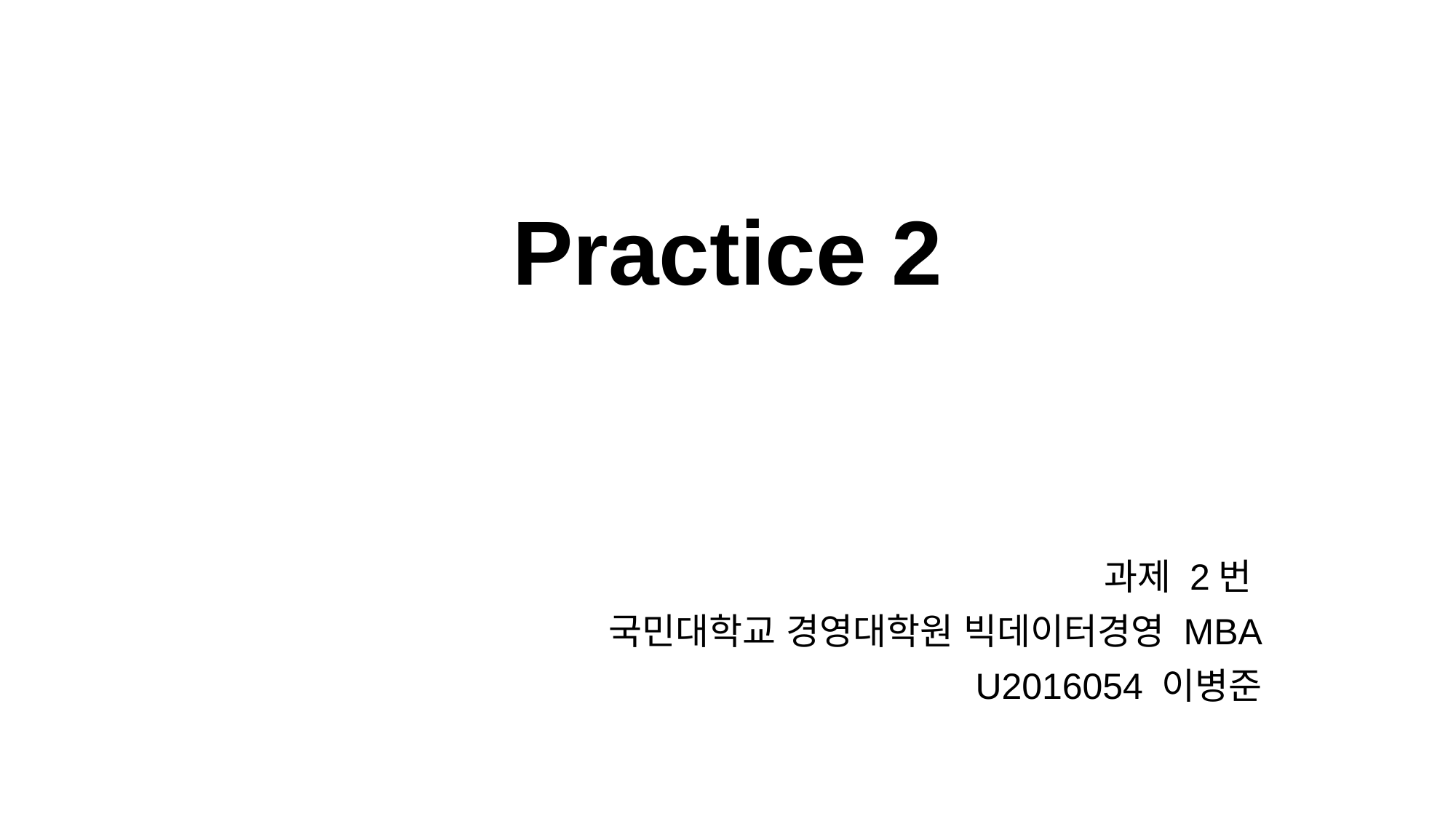

# Practice 2
과제 2번
국민대학교 경영대학원 빅데이터경영 MBA
U2016054 이병준